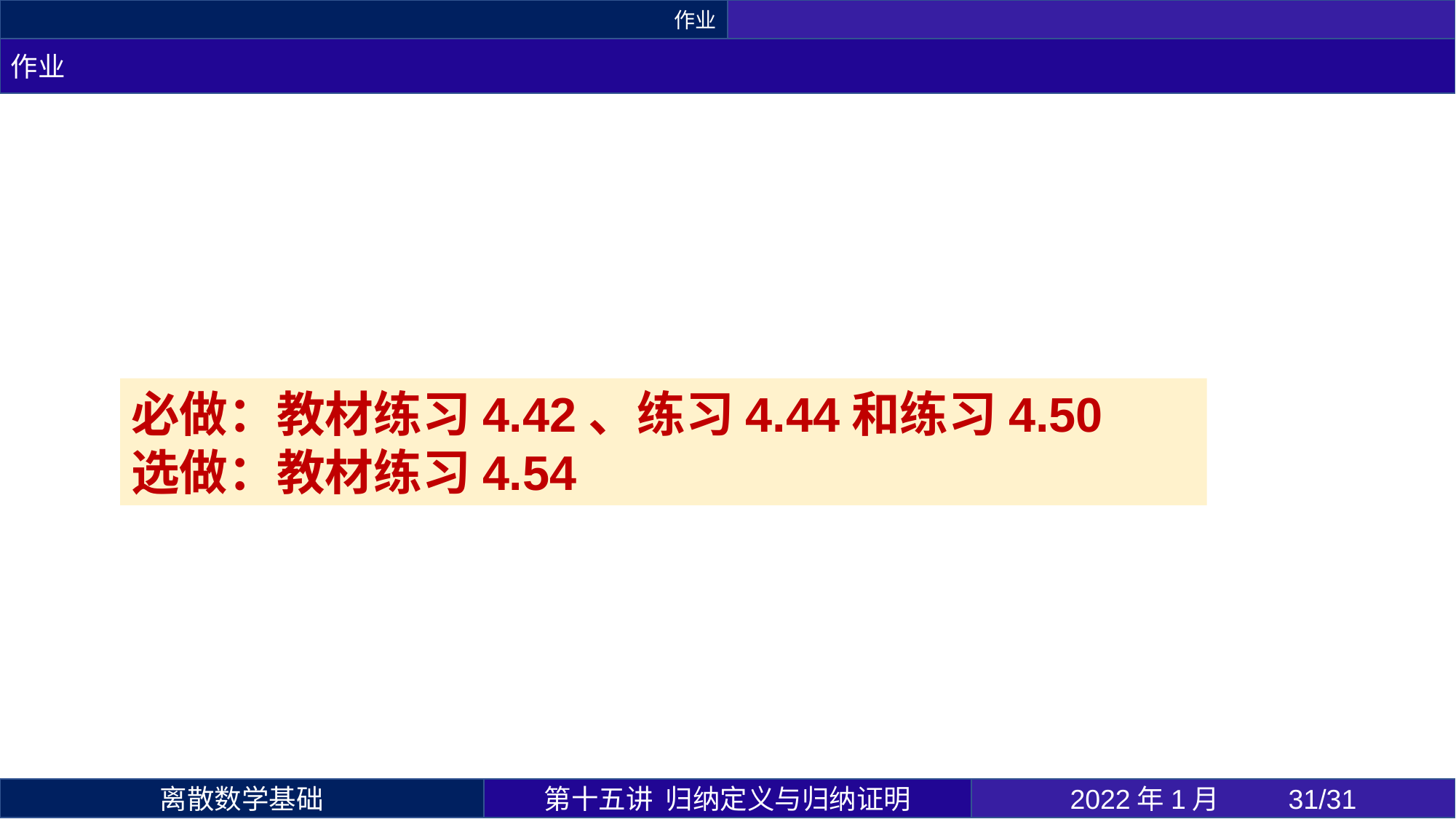

作业
作业
必做：教材练习4.42、练习4.44和练习4.50
选做：教材练习4.54
第十五讲  归纳定义与归纳证明
2022年1月 	31/31
离散数学基础